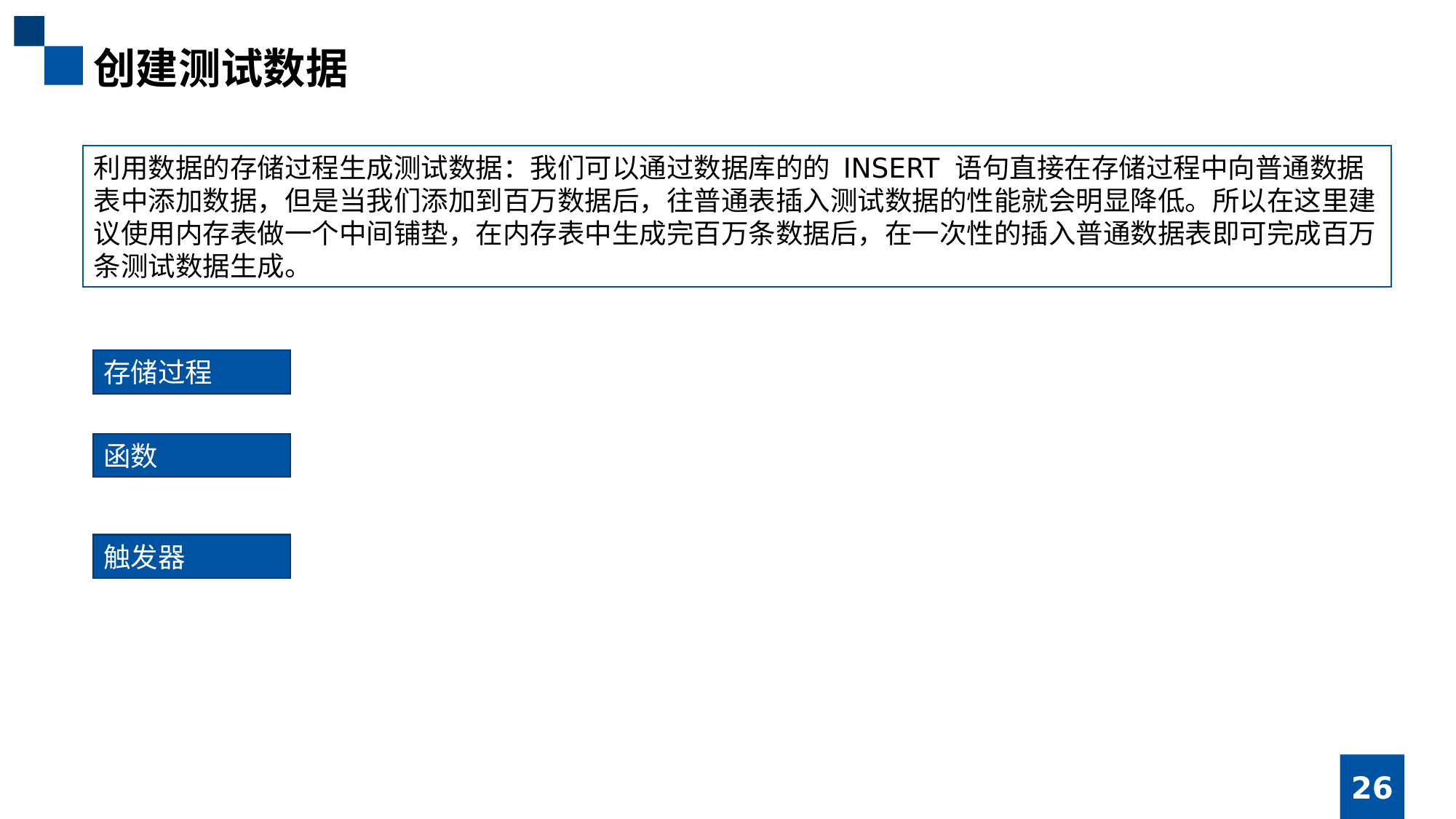

创建测试数据
利用数据的存储过程生成测试数据：我们可以通过数据库的的 INSERT 语句直接在存储过程中向普通数据表中添加数据，但是当我们添加到百万数据后，往普通表插入测试数据的性能就会明显降低。所以在这里建议使用内存表做一个中间铺垫，在内存表中生成完百万条数据后，在一次性的插入普通数据表即可完成百万条测试数据生成。
存储过程
函数
触发器
26